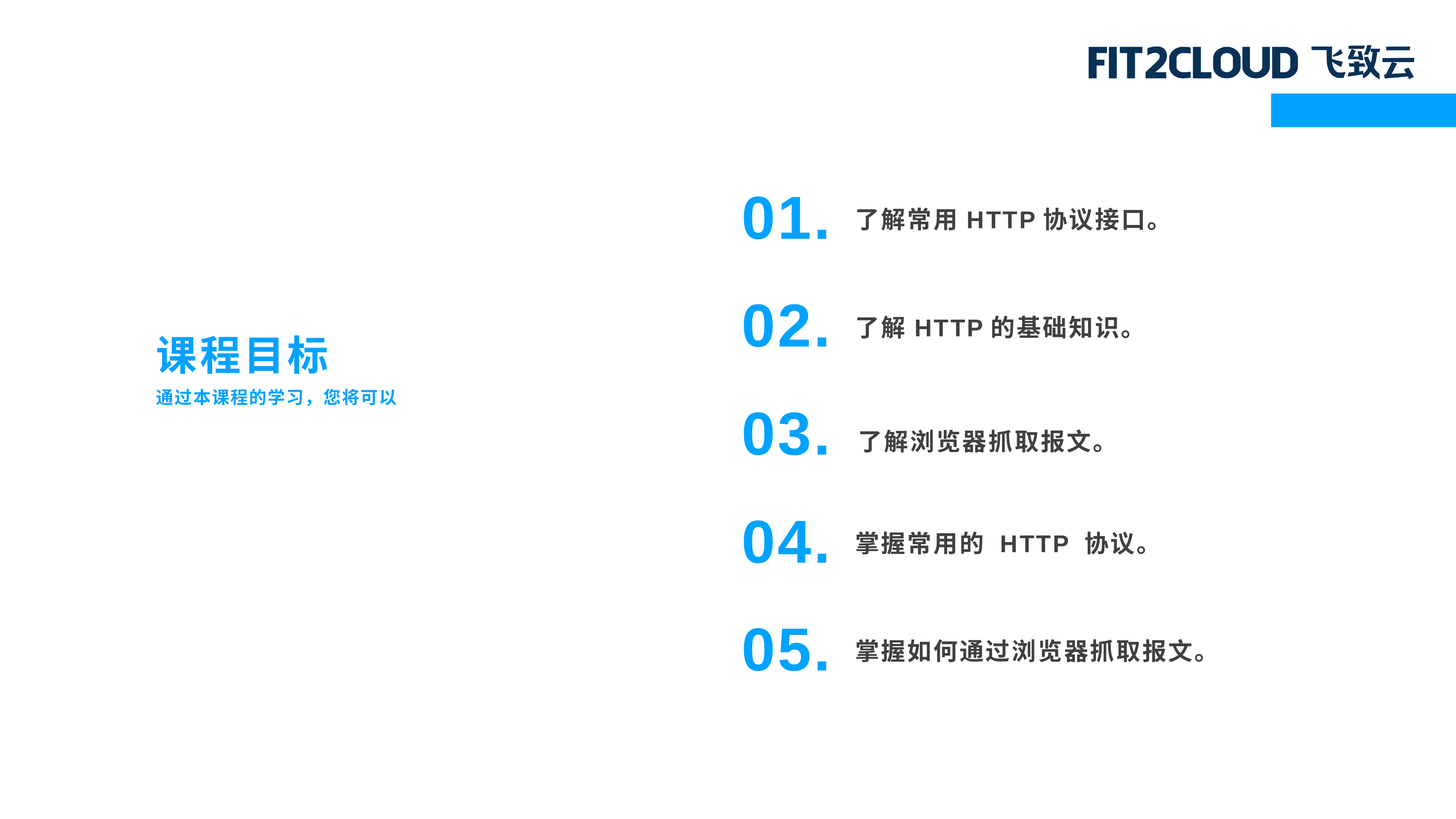

01.
了解常用HTTP协议接口。
课程目标
02.
了解HTTP的基础知识。
通过本课程的学习，您将可以
03.
了解浏览器抓取报文。
04.
掌握常用的 HTTP 协议。
05.
掌握如何通过浏览器抓取报文。